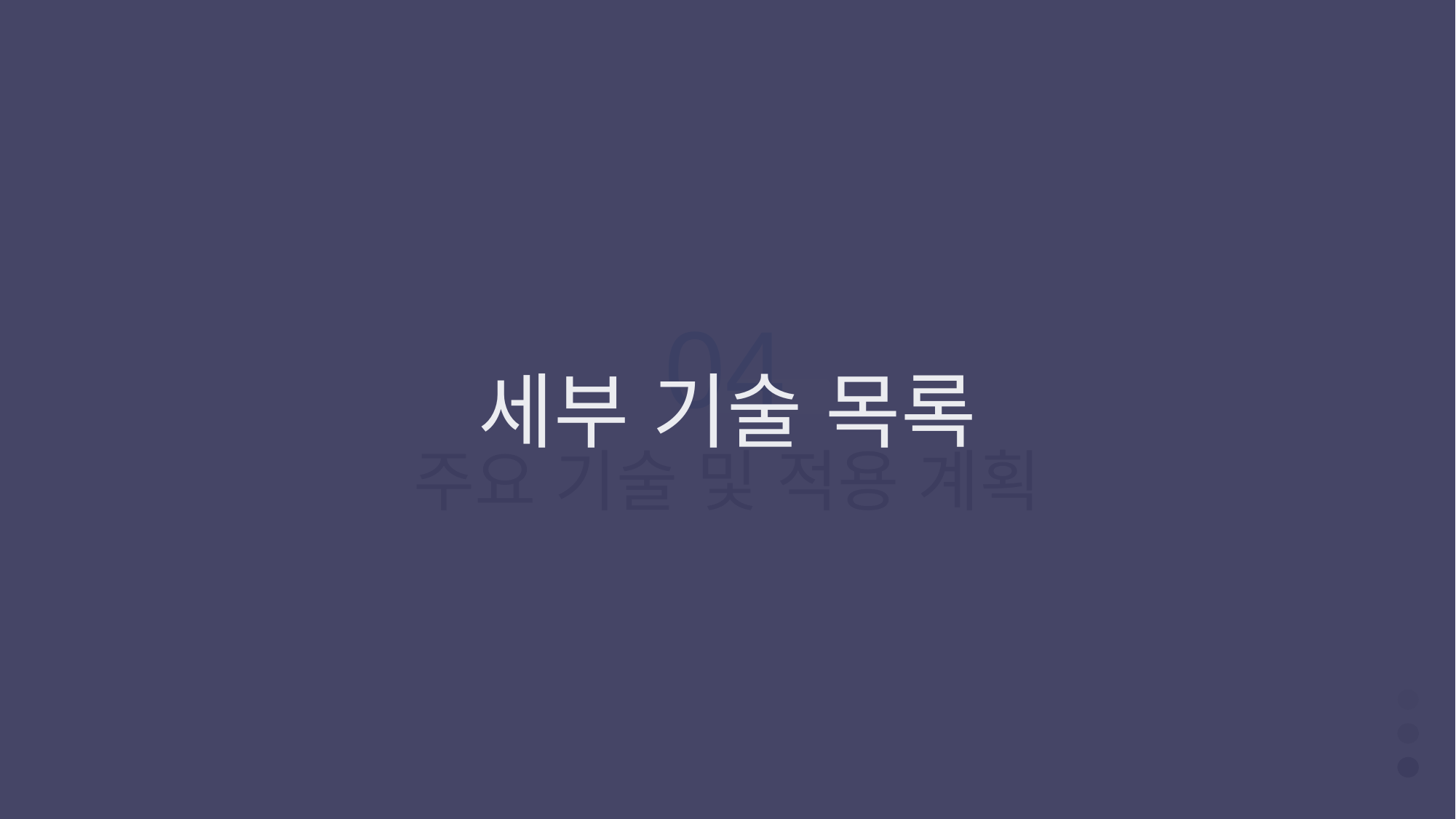

04

주요 기술 및 적용 계획
세부 기술 목록